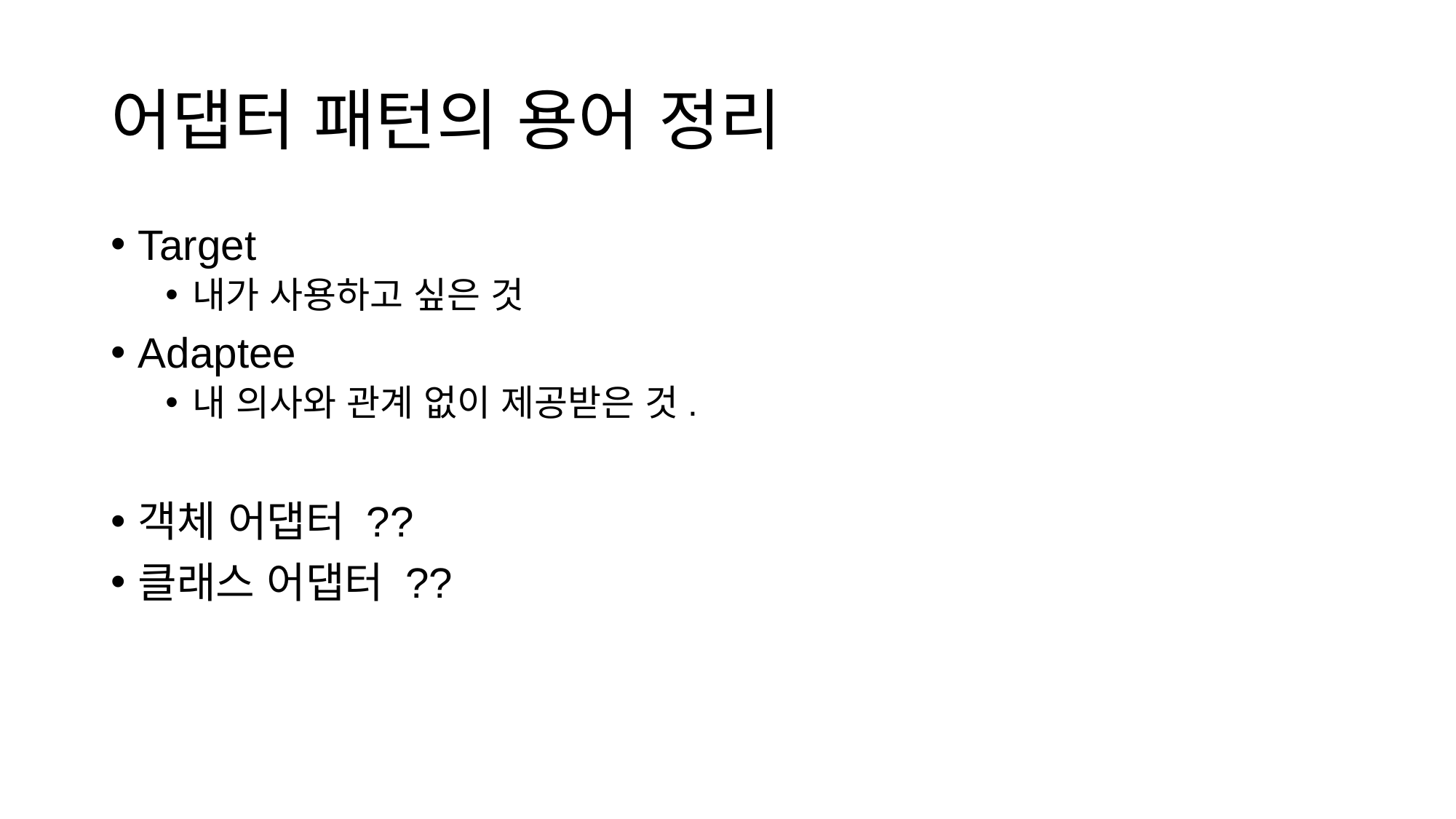

# 어댑터 패턴의 용어 정리
Target
내가 사용하고 싶은 것
Adaptee
내 의사와 관계 없이 제공받은 것.

객체 어댑터 ??
클래스 어댑터 ??